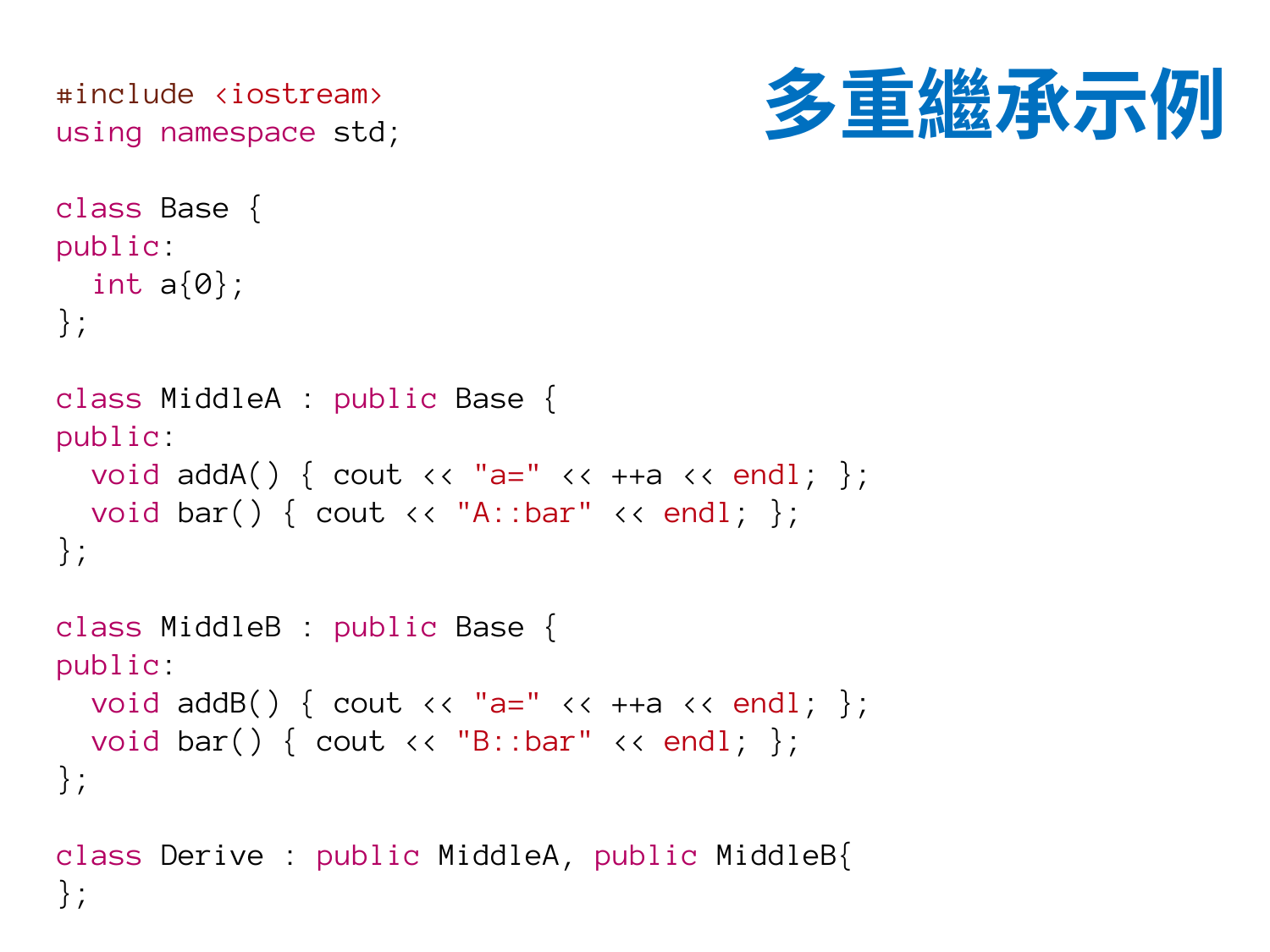

# 多重繼承示例
#include <iostream>
using namespace std;

class Base {
public:
  int a{0};
};

class MiddleA : public Base {
public:
  void addA() { cout << "a=" << ++a << endl; };
  void bar() { cout << "A::bar" << endl; };
};

class MiddleB : public Base {
public:
  void addB() { cout << "a=" << ++a << endl; };
  void bar() { cout << "B::bar" << endl; };
};

class Derive : public MiddleA, public MiddleB{
};